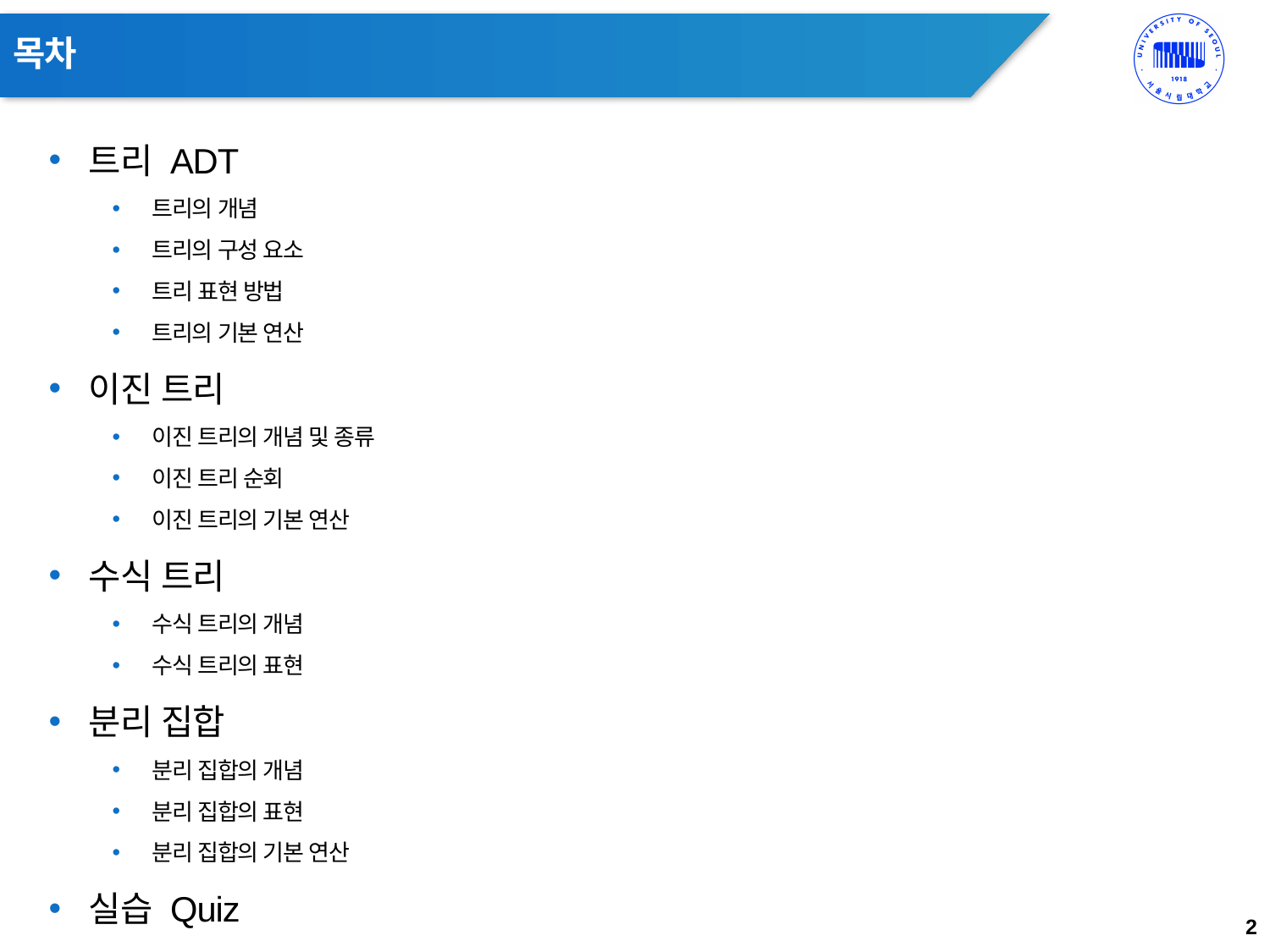

# 목차
트리 ADT
트리의 개념
트리의 구성 요소
트리 표현 방법
트리의 기본 연산
이진 트리
이진 트리의 개념 및 종류
이진 트리 순회
이진 트리의 기본 연산
수식 트리
수식 트리의 개념
수식 트리의 표현
분리 집합
분리 집합의 개념
분리 집합의 표현
분리 집합의 기본 연산
실습 Quiz
2